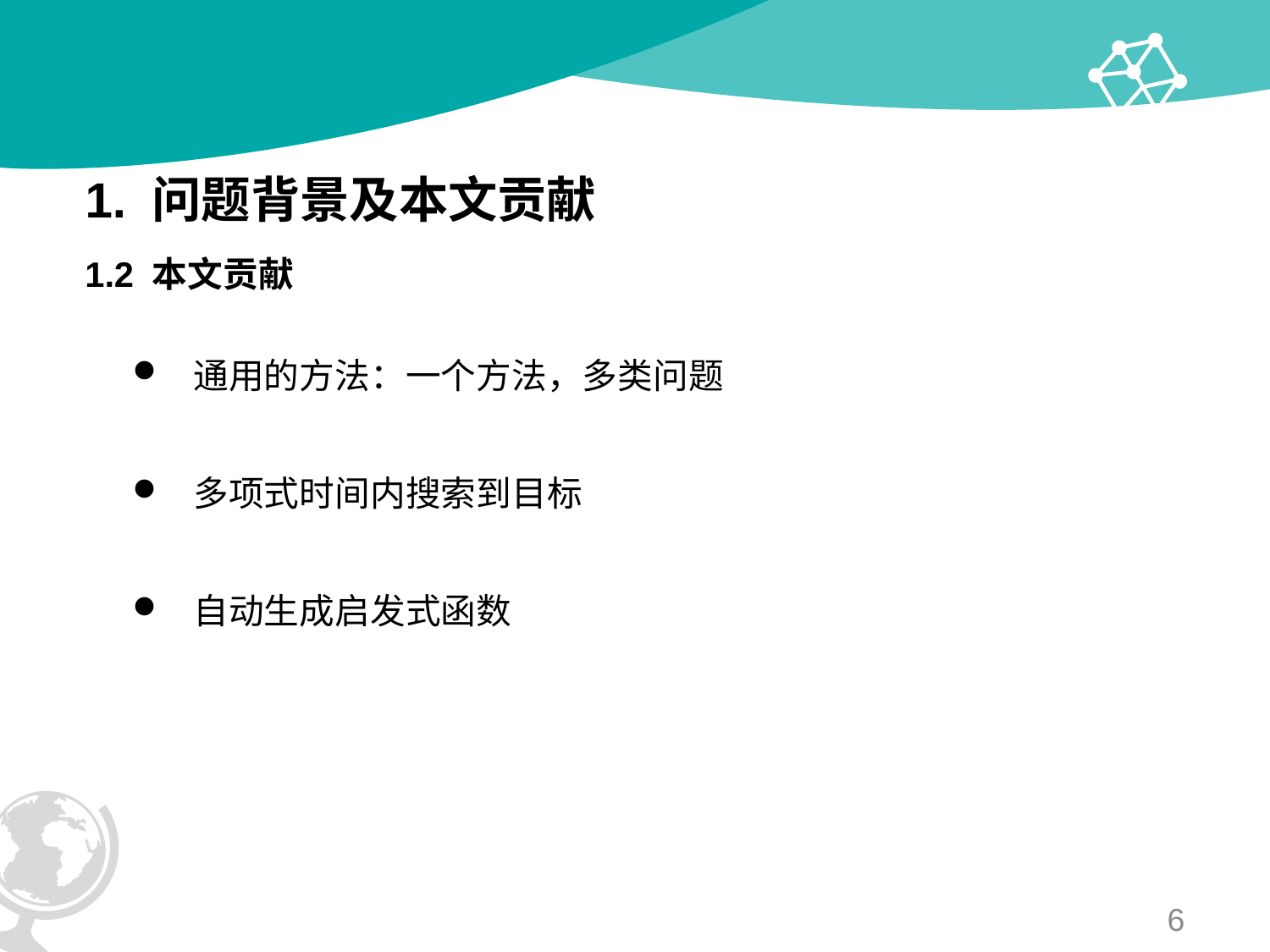

# 1. 问题背景及本文贡献
1.2 本文贡献

   通用的方法：一个方法，多类问题

   多项式时间内搜索到目标

   自动生成启发式函数

6